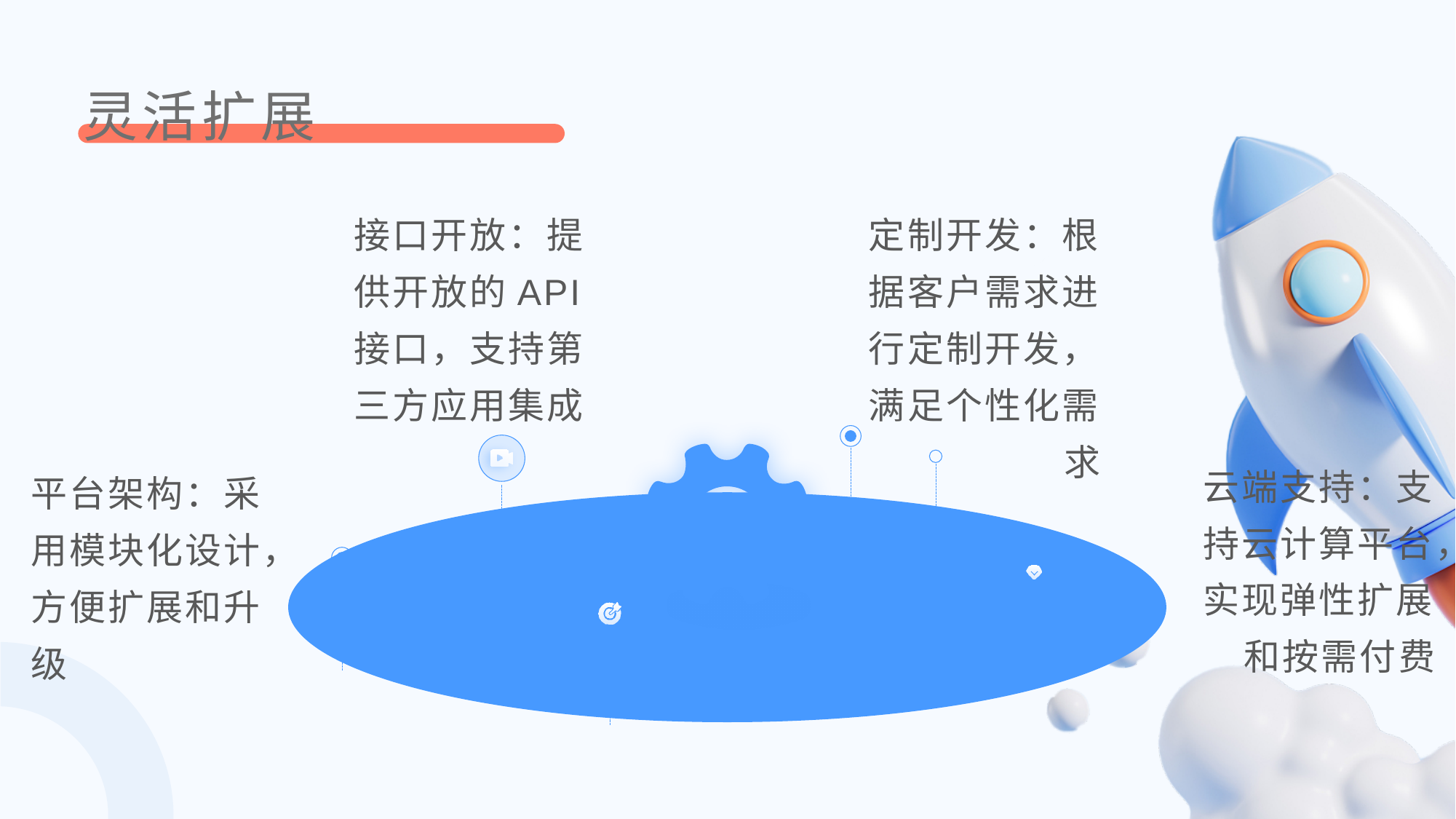

灵活扩展
接口开放：提供开放的API接口，支持第三方应用集成
定制开发：根据客户需求进行定制开发，满足个性化需求

云端支持：支持云计算平台，实现弹性扩展和按需付费
平台架构：采用模块化设计，方便扩展和升级